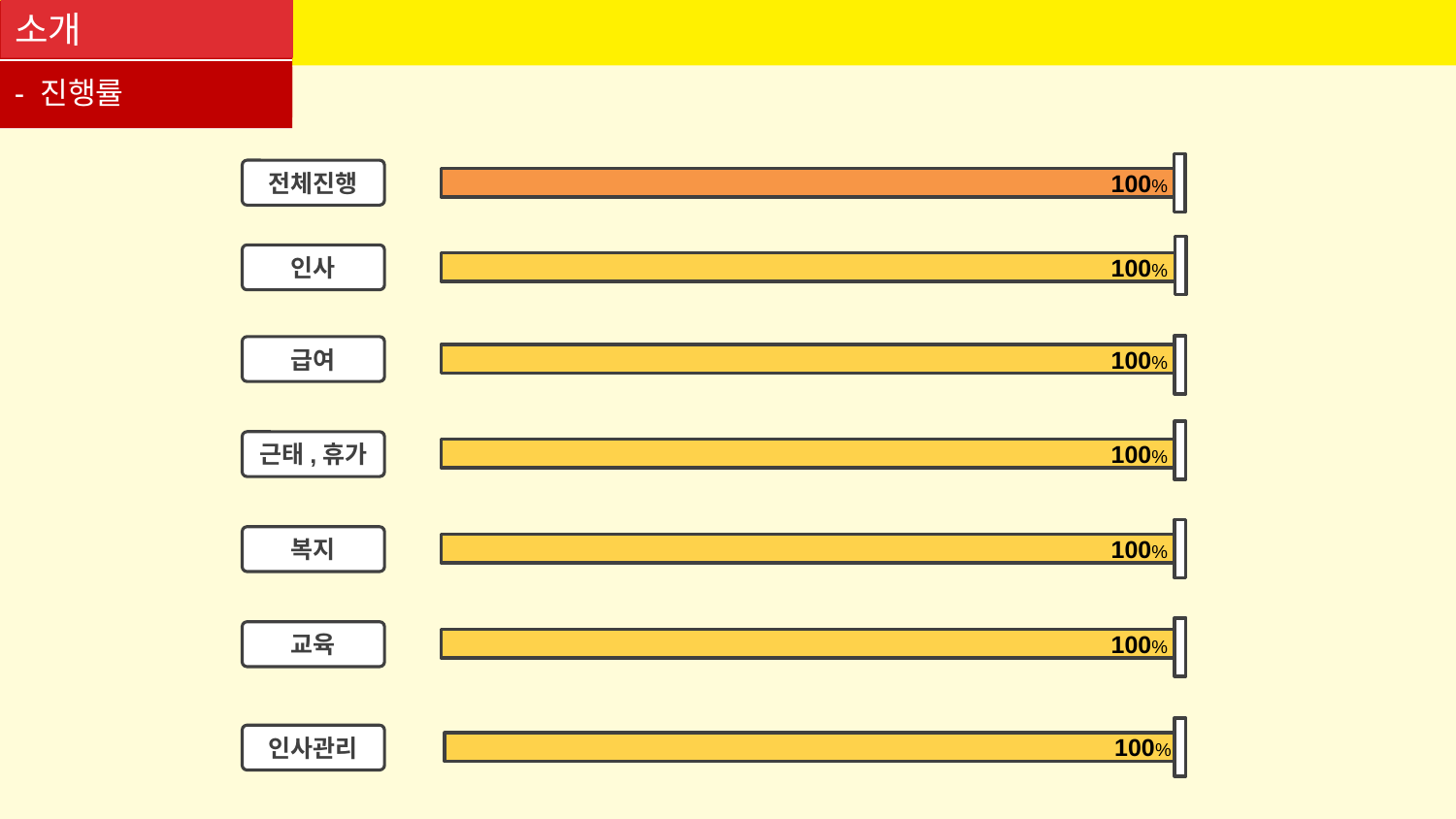

소개

- 진행률

전체진행
100%

인사
100%

급여
100%

근태,휴가
100%

복지
100%

교육
100%

인사관리
100%